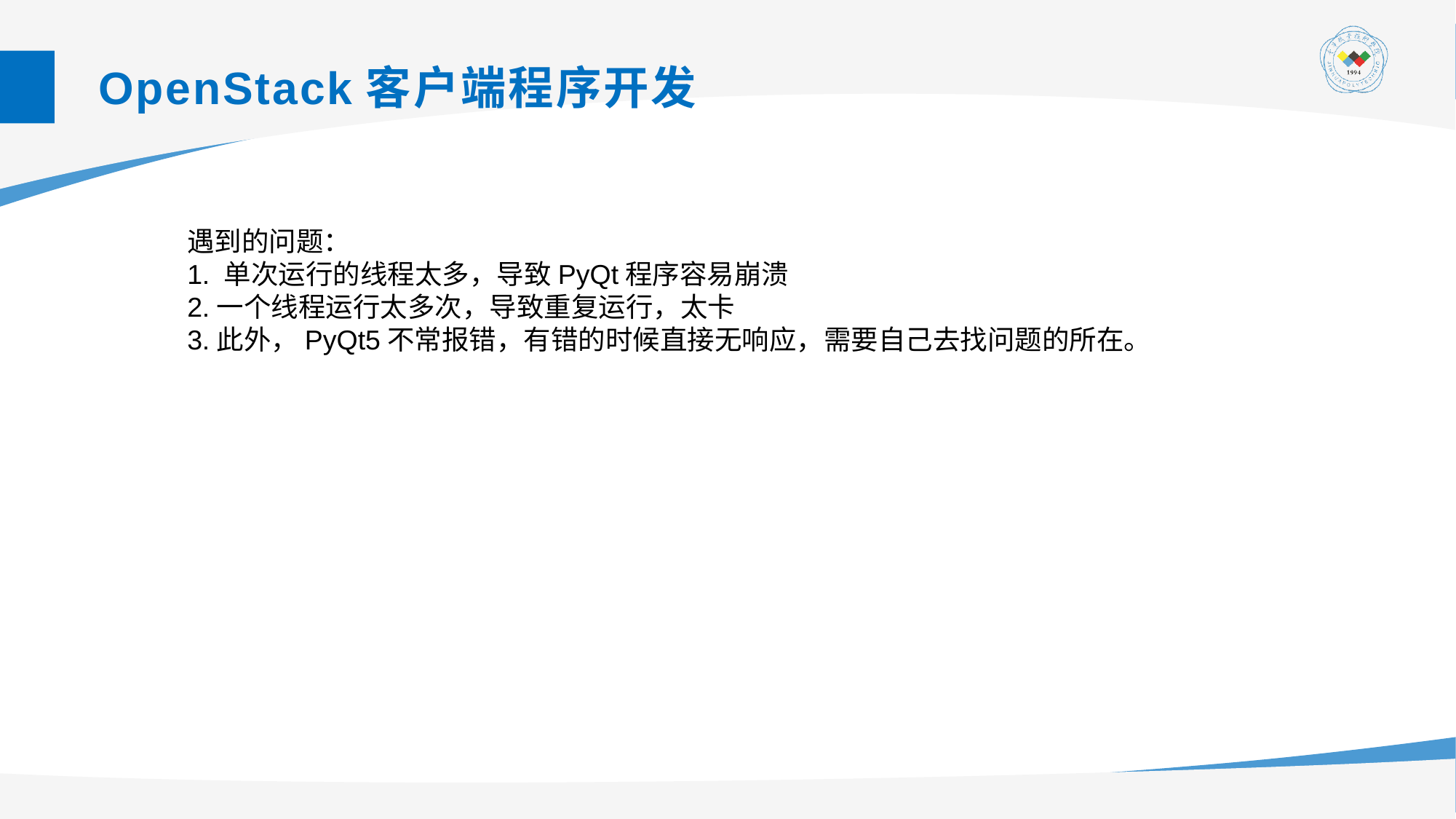

OpenStack客户端程序开发
遇到的问题：
1. 单次运行的线程太多，导致PyQt程序容易崩溃
2.一个线程运行太多次，导致重复运行，太卡
3.此外，PyQt5不常报错，有错的时候直接无响应，需要自己去找问题的所在。